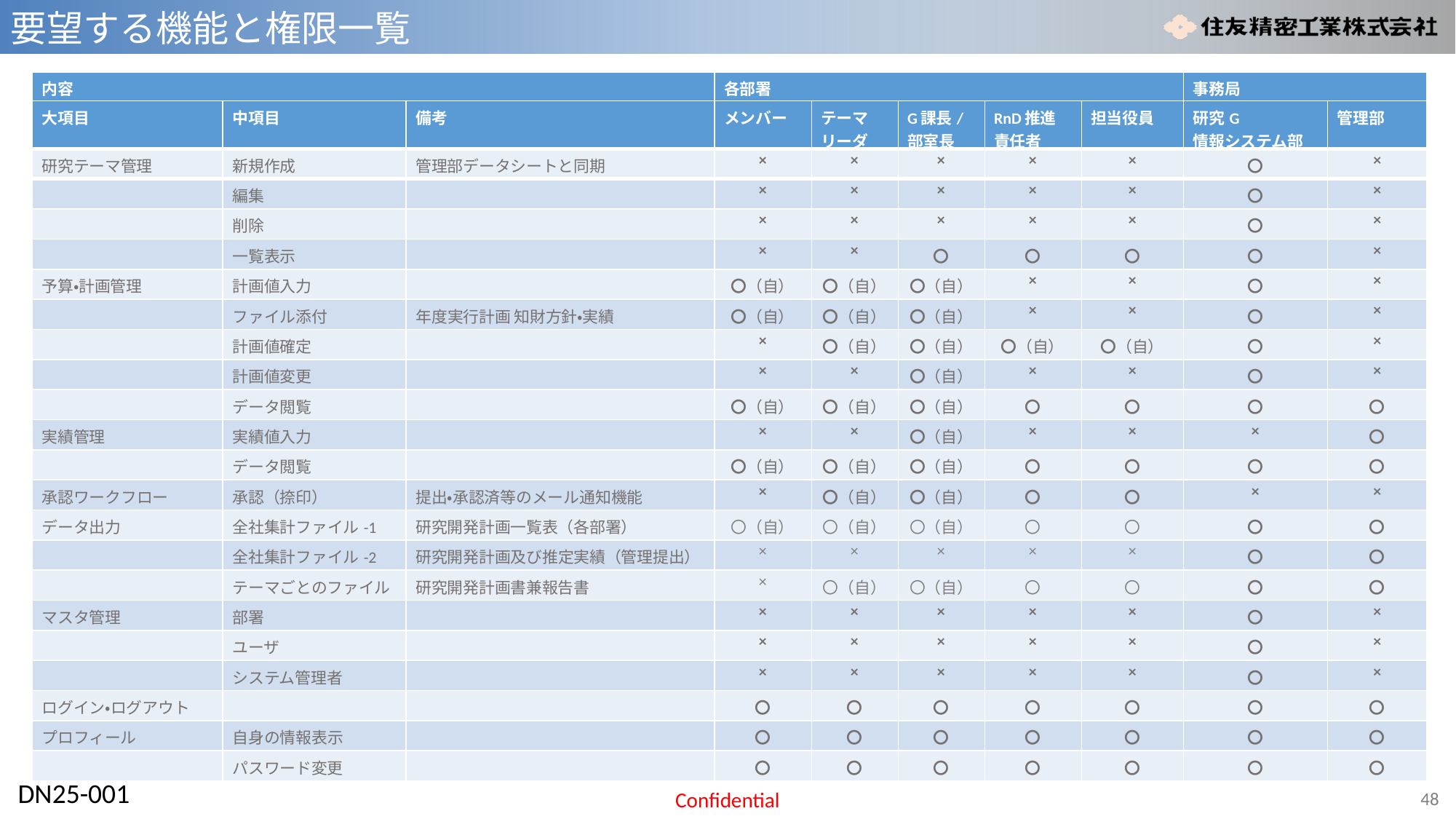

要望する機能と権限一覧
| 内容 |  |  | 各部署 |  |  |  |  | 事務局 |  |
| --- | --- | --- | --- | --- | --- | --- | --- | --- | --- |
| 大項目 | 中項目 | 備考 | メンバー | テーマリーダ | G課長/ 部室長 | RnD推進 責任者 | 担当役員 | 研究G 情報システム部 | 管理部 |
| 研究テーマ管理 | 新規作成 | 管理部データシートと同期 | × | × | × | × | × | 〇 | × |
|  | 編集 |  | × | × | × | × | × | 〇 | × |
|  | 削除 |  | × | × | × | × | × | 〇 | × |
|  | 一覧表示 |  | × | × | 〇 | 〇 | 〇 | 〇 | × |
| 予算・計画管理 | 計画値入力 |  | 〇（自） | 〇（自） | 〇（自） | × | × | 〇 | × |
|  | ファイル添付 | 年度実行計画 知財方針・実績 | 〇（自） | 〇（自） | 〇（自） | × | × | 〇 | × |
|  | 計画値確定 |  | × | 〇（自） | 〇（自） | 〇（自） | 〇（自） | 〇 | × |
|  | 計画値変更 |  | × | × | 〇（自） | × | × | 〇 | × |
|  | データ閲覧 |  | 〇（自） | 〇（自） | 〇（自） | 〇 | 〇 | 〇 | 〇 |
| 実績管理 | 実績値入力 |  | × | × | 〇（自） | × | × | × | 〇 |
|  | データ閲覧 |  | 〇（自） | 〇（自） | 〇（自） | 〇 | 〇 | 〇 | 〇 |
| 承認ワークフロー | 承認（捺印） | 提出・承認済等のメール通知機能 | × | 〇（自） | 〇（自） | 〇 | 〇 | × | × |
| データ出力 | 全社集計ファイル-1 | 研究開発計画一覧表（各部署） | 〇（自） | 〇（自） | 〇（自） | 〇 | 〇 | 〇 | 〇 |
|  | 全社集計ファイル-2 | 研究開発計画及び推定実績（管理提出） | × | × | × | × | × | 〇 | 〇 |
|  | テーマごとのファイル | 研究開発計画書兼報告書 | × | 〇（自） | 〇（自） | 〇 | 〇 | 〇 | 〇 |
| マスタ管理 | 部署 |  | × | × | × | × | × | 〇 | × |
|  | ユーザ |  | × | × | × | × | × | 〇 | × |
|  | システム管理者 |  | × | × | × | × | × | 〇 | × |
| ログイン・ログアウト |  |  | 〇 | 〇 | 〇 | 〇 | 〇 | 〇 | 〇 |
| プロフィール | 自身の情報表示 |  | 〇 | 〇 | 〇 | 〇 | 〇 | 〇 | 〇 |
|  | パスワード変更 |  | 〇 | 〇 | 〇 | 〇 | 〇 | 〇 | 〇 |